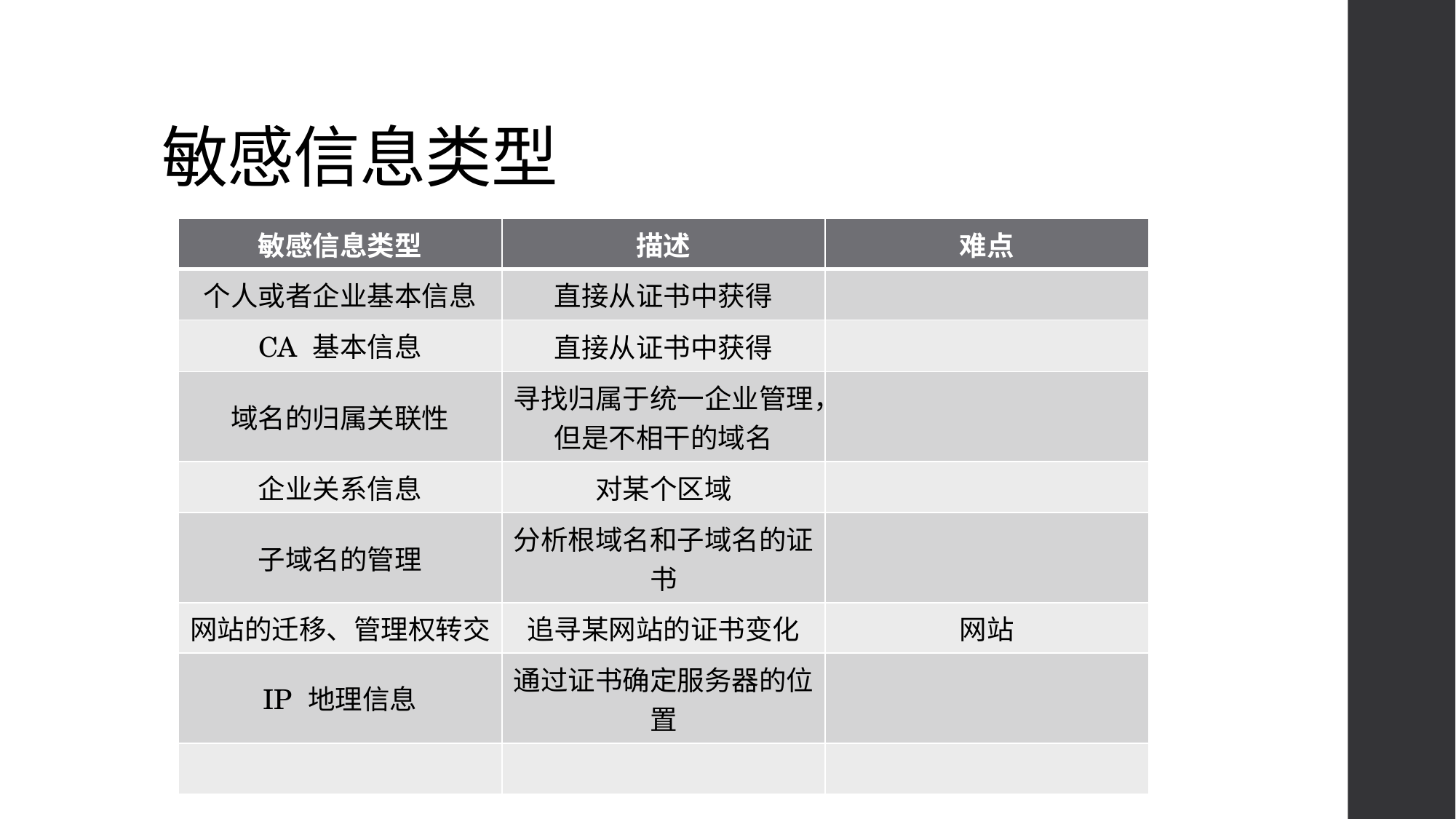

# 敏感信息类型

| 敏感信息类型 | 描述 | 难点 |
| --- | --- | --- |
| 个人或者企业基本信息 | 直接从证书中获得 |  |
| CA 基本信息 | 直接从证书中获得 |  |
| 域名的归属关联性 | 寻找归属于统一企业管理，但是不相干的域名 |  |
| 企业关系信息 | 对某个区域 |  |
| 子域名的管理 | 分析根域名和子域名的证书 |  |
| 网站的迁移、管理权转交 | 追寻某网站的证书变化 | 网站 |
| IP 地理信息 | 通过证书确定服务器的位置 |  |
|  |  |  |